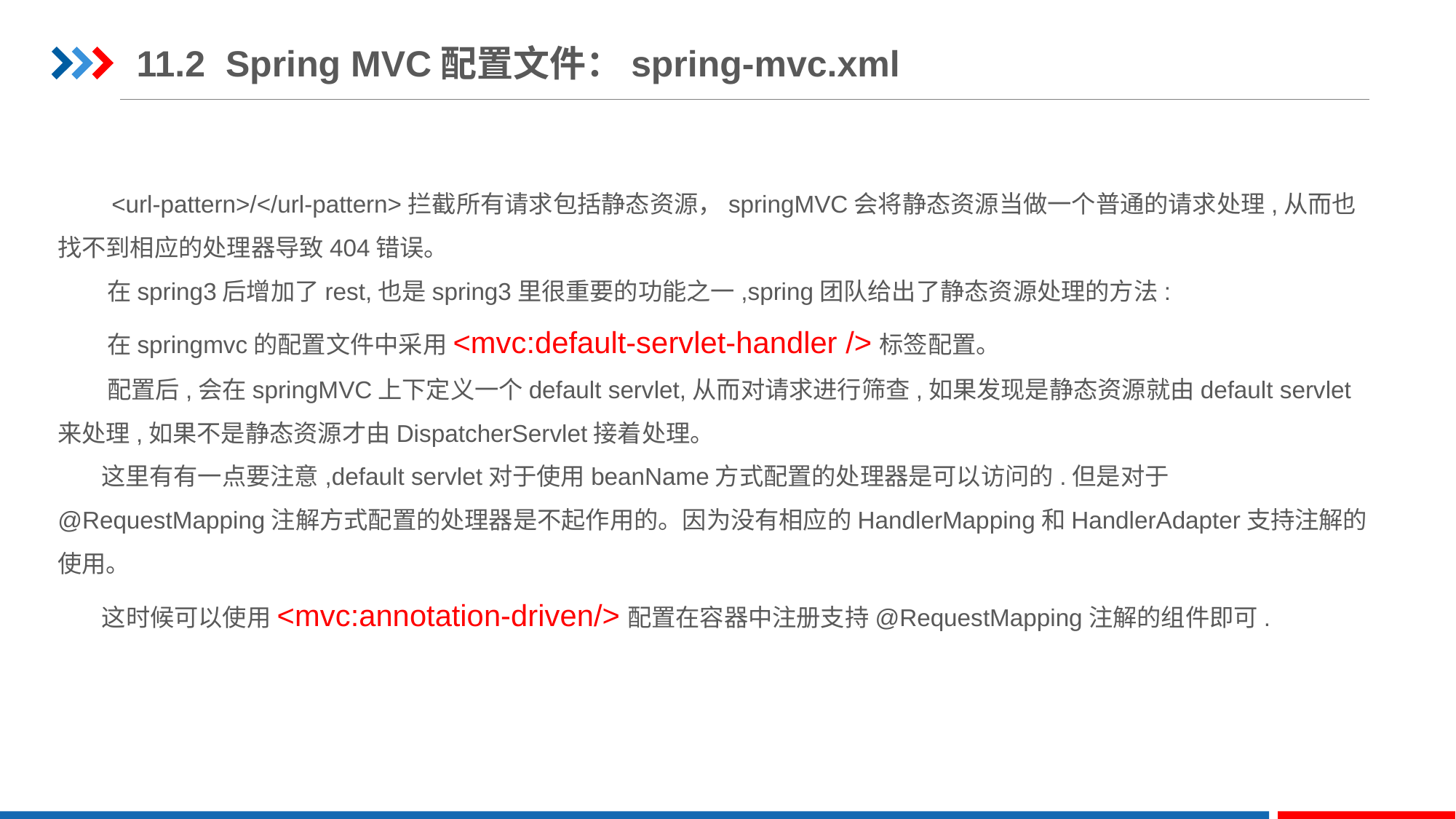

11.2  Spring MVC配置文件：spring-mvc.xml
        <url-pattern>/</url-pattern>拦截所有请求包括静态资源，springMVC会将静态资源当做一个普通的请求处理,从而也找不到相应的处理器导致404错误。
        在spring3后增加了rest,也是spring3里很重要的功能之一,spring团队给出了静态资源处理的方法:
        在springmvc的配置文件中采用<mvc:default-servlet-handler />标签配置。
        配置后,会在springMVC上下定义一个default servlet,从而对请求进行筛查,如果发现是静态资源就由default servlet来处理,如果不是静态资源才由DispatcherServlet接着处理。
        这里有有一点要注意,default servlet对于使用beanName方式配置的处理器是可以访问的.但是对于@RequestMapping注解方式配置的处理器是不起作用的。因为没有相应的HandlerMapping和HandlerAdapter支持注解的使用。
       这时候可以使用<mvc:annotation-driven/>配置在容器中注册支持@RequestMapping注解的组件即可.